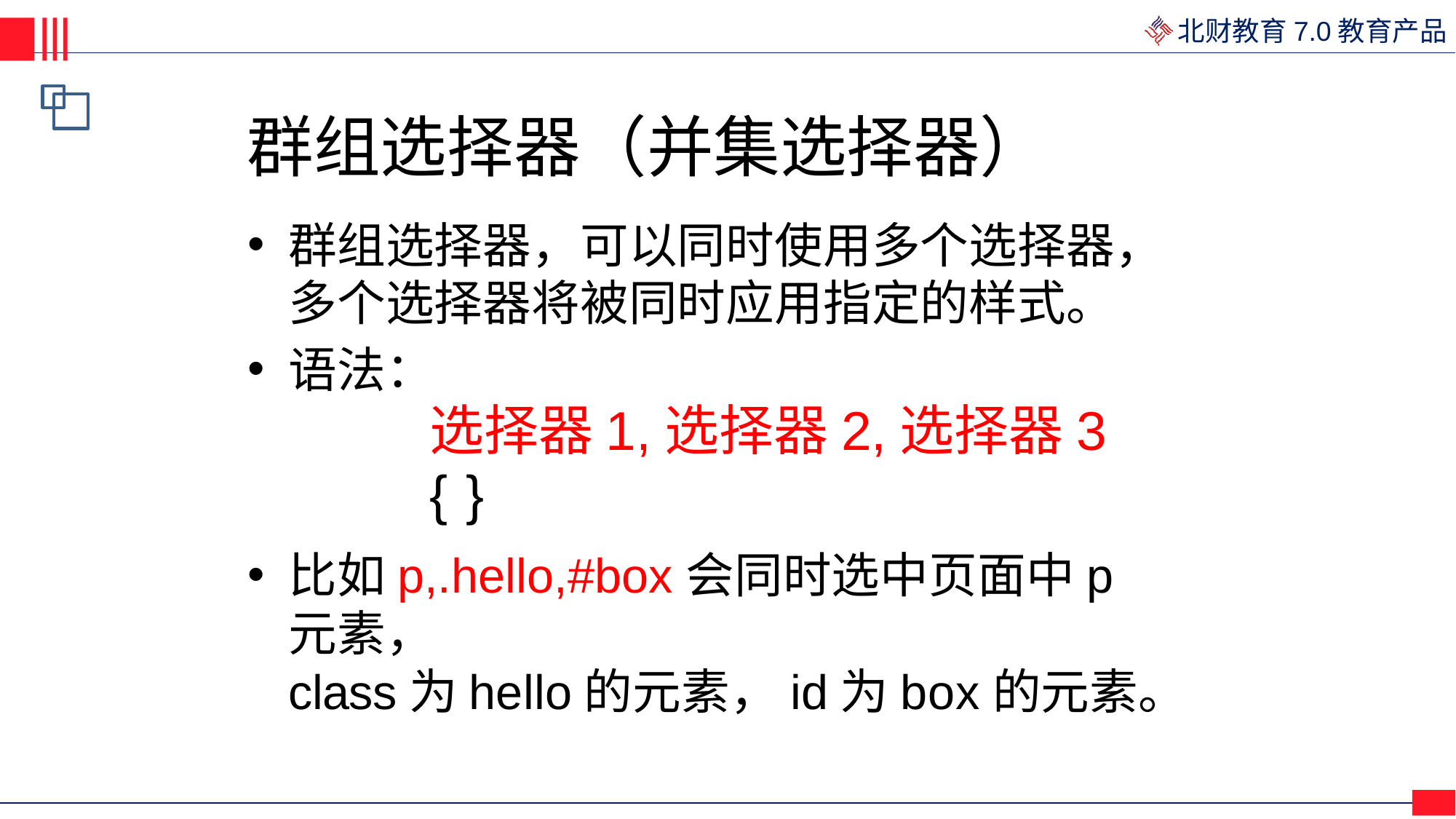

# 群组选择器（并集选择器）
群组选择器，可以同时使用多个选择器， 多个选择器将被同时应用指定的样式。
语法：
选择器1,选择器2,选择器3 { }
比如p,.hello,#box会同时选中页面中p元素，
class为hello的元素，id为box的元素。